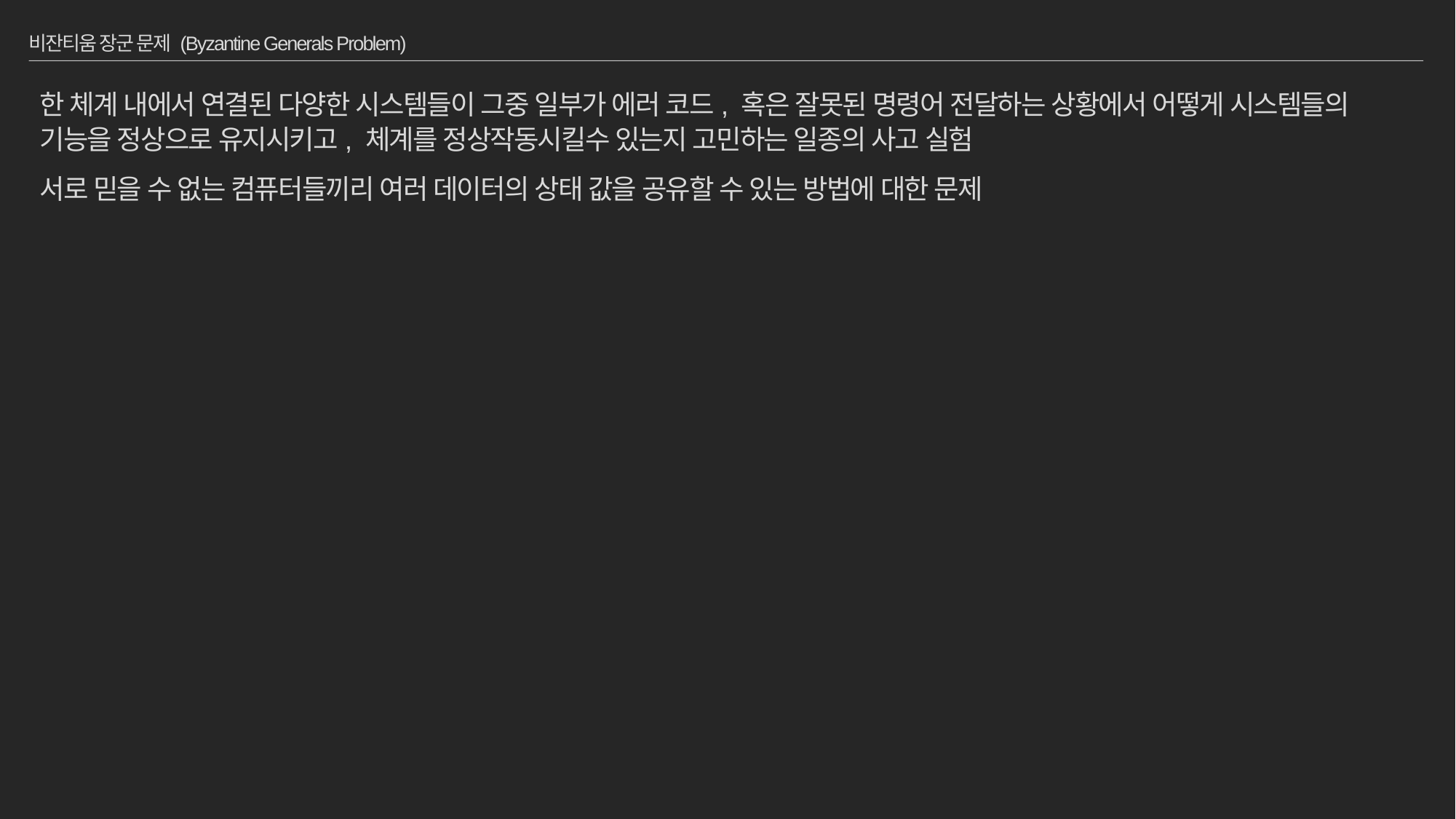

# 비잔티움 장군 문제 (Byzantine Generals Problem)
한 체계 내에서 연결된 다양한 시스템들이 그중 일부가 에러 코드, 혹은 잘못된 명령어 전달하는 상황에서 어떻게 시스템들의 기능을 정상으로 유지시키고, 체계를 정상작동시킬수 있는지 고민하는 일종의 사고 실험
서로 믿을 수 없는 컴퓨터들끼리 여러 데이터의 상태 값을 공유할 수 있는 방법에 대한 문제